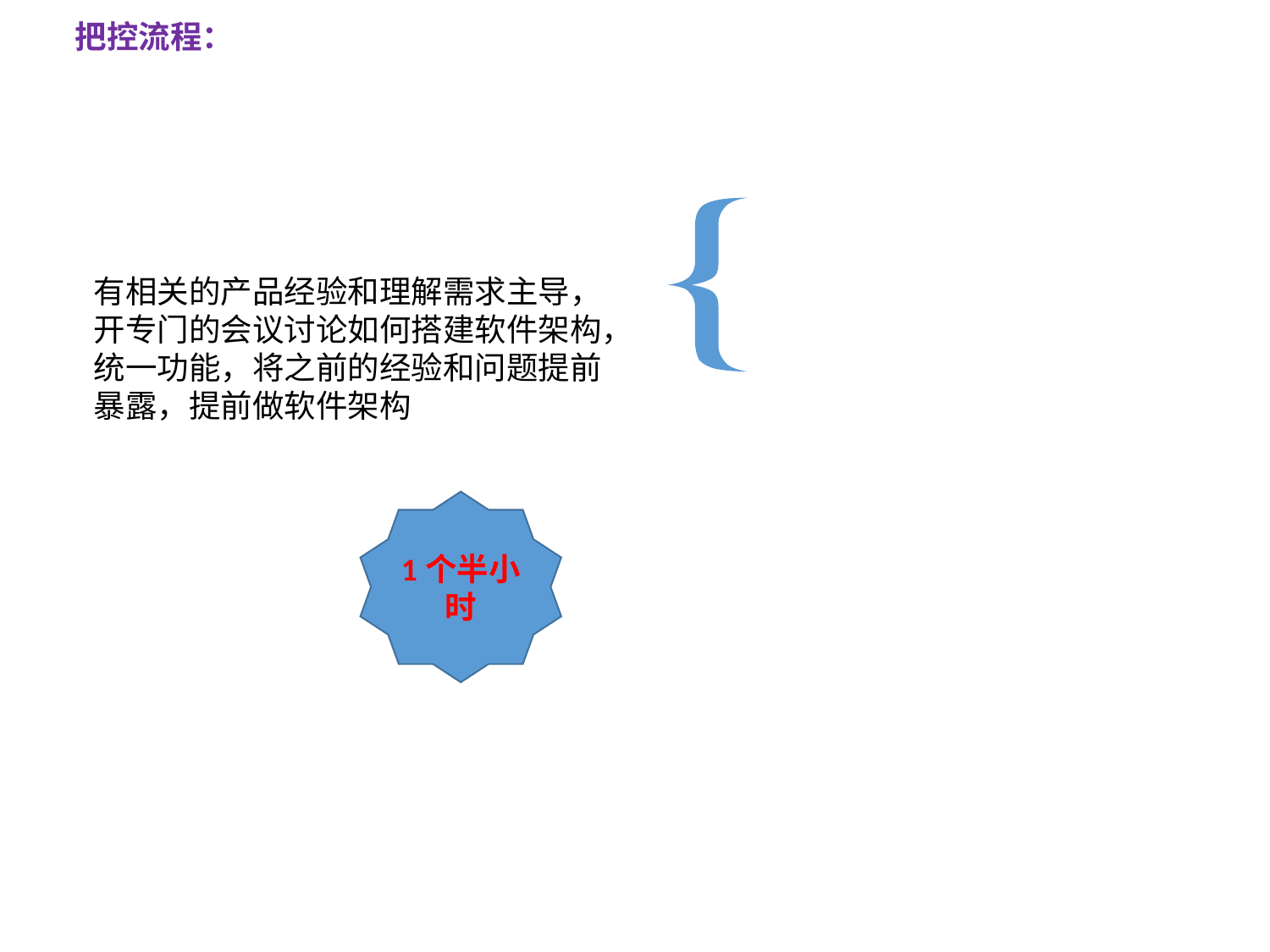

把控流程：

软件方案评审

需求分析

有相关的产品经验和理解需求主导，开专门的会议讨论如何搭建软件架构，统一功能，将之前的经验和问题提前暴露，提前做软件架构

软件方案设计

1个半小时